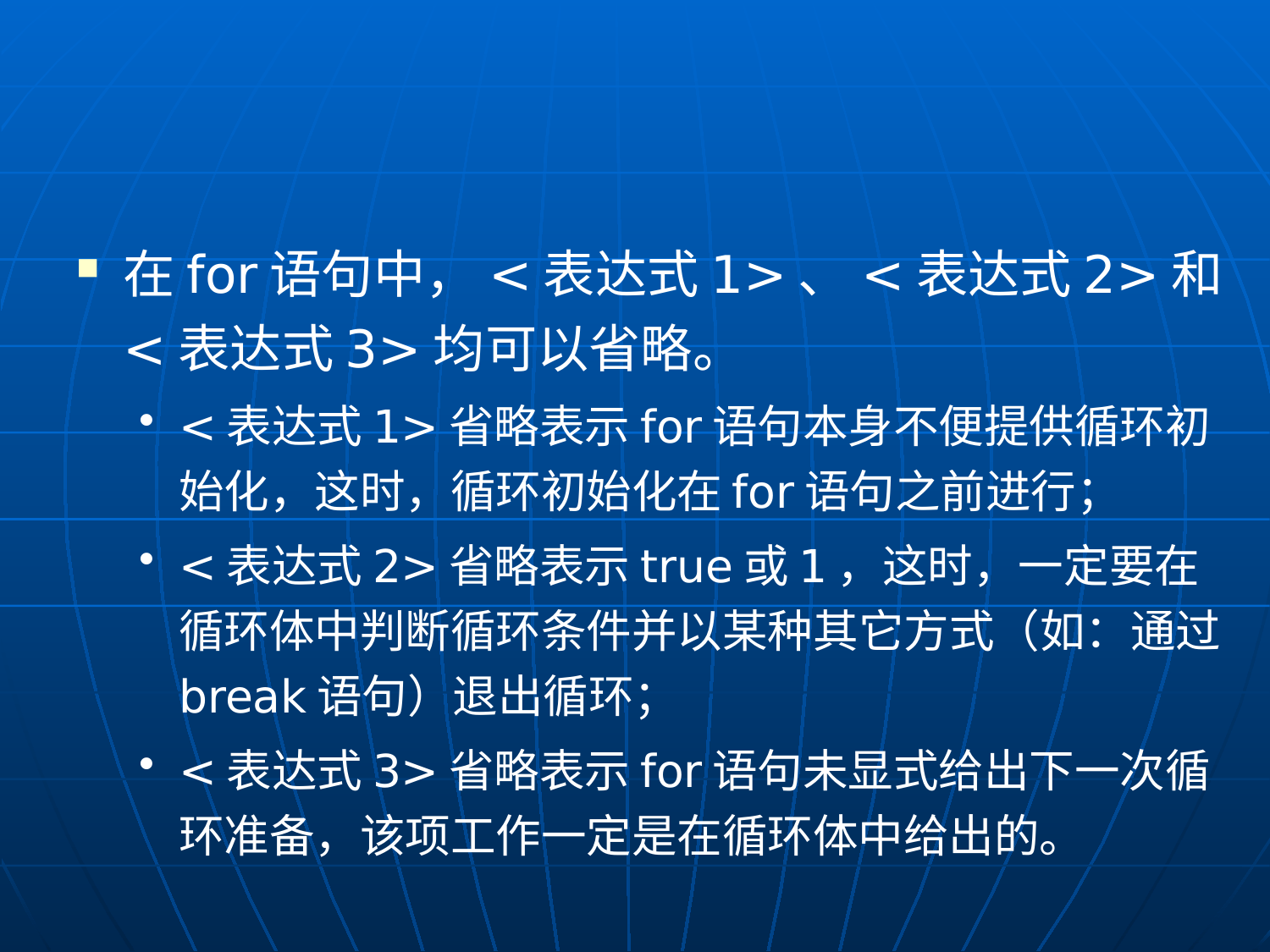

#
在for语句中，<表达式1>、<表达式2>和<表达式3>均可以省略。
<表达式1>省略表示for语句本身不便提供循环初始化，这时，循环初始化在for语句之前进行；
<表达式2>省略表示true或1，这时，一定要在循环体中判断循环条件并以某种其它方式（如：通过break语句）退出循环；
<表达式3>省略表示for语句未显式给出下一次循环准备，该项工作一定是在循环体中给出的。